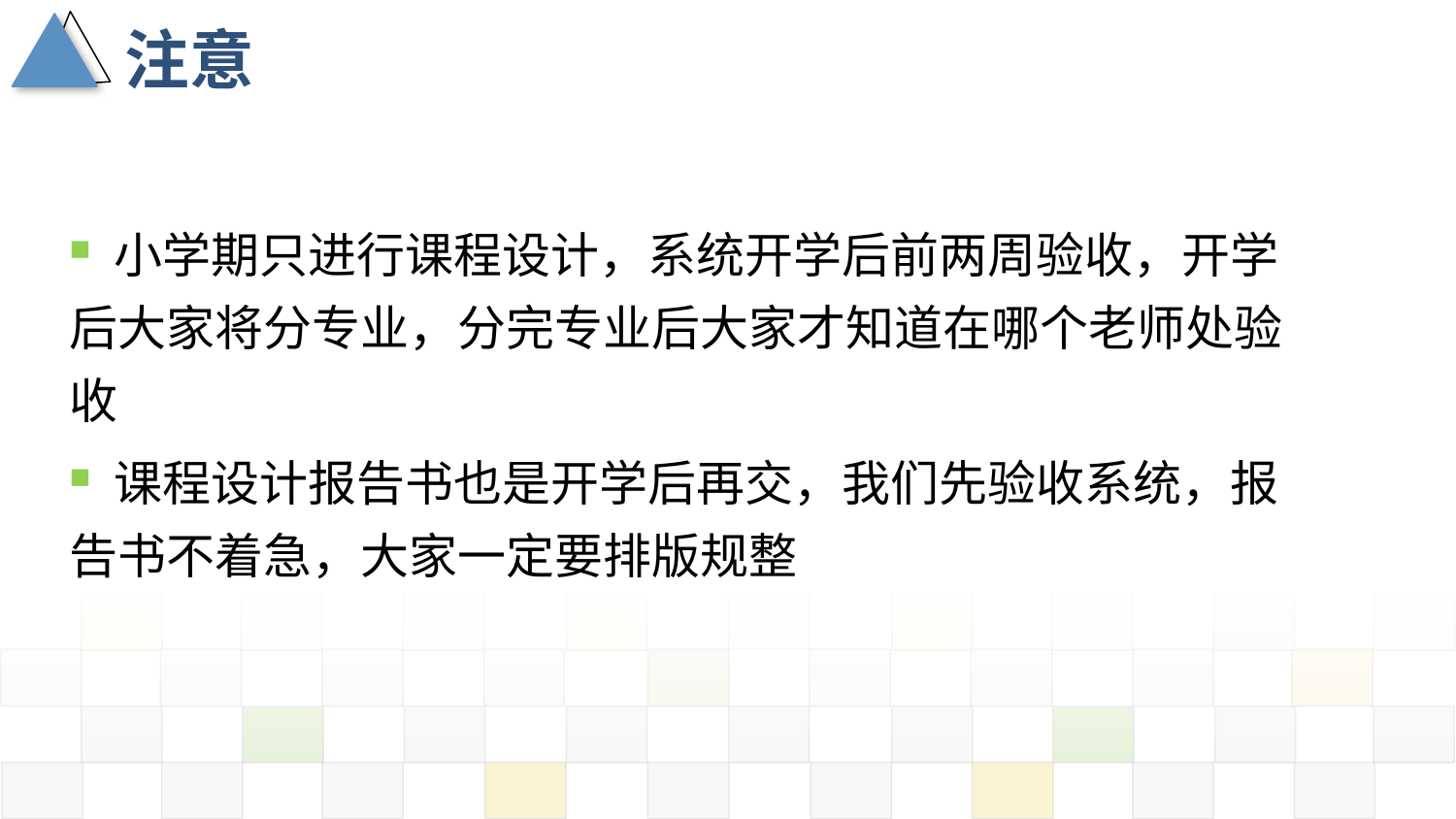

# 注意
 小学期只进行课程设计，系统开学后前两周验收，开学后大家将分专业，分完专业后大家才知道在哪个老师处验收
 课程设计报告书也是开学后再交，我们先验收系统，报告书不着急，大家一定要排版规整